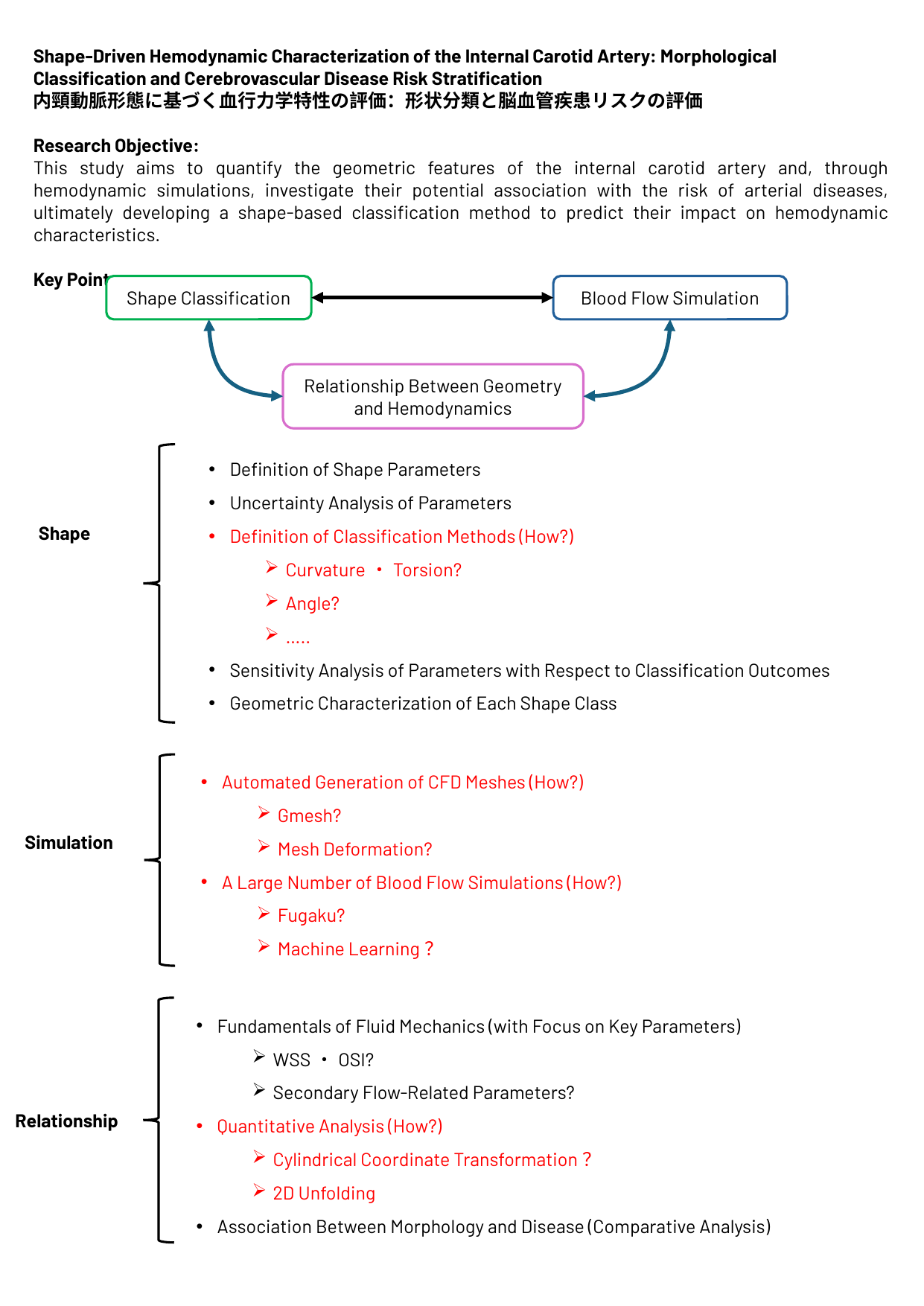

Shape-Driven Hemodynamic Characterization of the Internal Carotid Artery: Morphological Classification and Cerebrovascular Disease Risk Stratification
内頸動脈形態に基づく血行力学特性の評価：形状分類と脳血管疾患リスクの評価

Research Objective:
This study aims to quantify the geometric features of the internal carotid artery and, through hemodynamic simulations, investigate their potential association with the risk of arterial diseases, ultimately developing a shape-based classification method to predict their impact on hemodynamic characteristics.

Key Point:
Blood Flow Simulation
Shape Classification
Relationship Between Geometry and Hemodynamics
Definition of Shape Parameters
Uncertainty Analysis of Parameters
Definition of Classification Methods (How?)
Curvature・Torsion?
Angle?
…..
Sensitivity Analysis of Parameters with Respect to Classification Outcomes
Geometric Characterization of Each Shape Class

Shape
Automated Generation of CFD Meshes (How?)
Gmesh?
Mesh Deformation?
A Large Number of Blood Flow Simulations (How?)
Fugaku?
Machine Learning？

Simulation

Fundamentals of Fluid Mechanics (with Focus on Key Parameters)
WSS・OSI?
Secondary Flow-Related Parameters?
Quantitative Analysis (How?)
Cylindrical Coordinate Transformation？
2D Unfolding
Association Between Morphology and Disease (Comparative Analysis)
Relationship